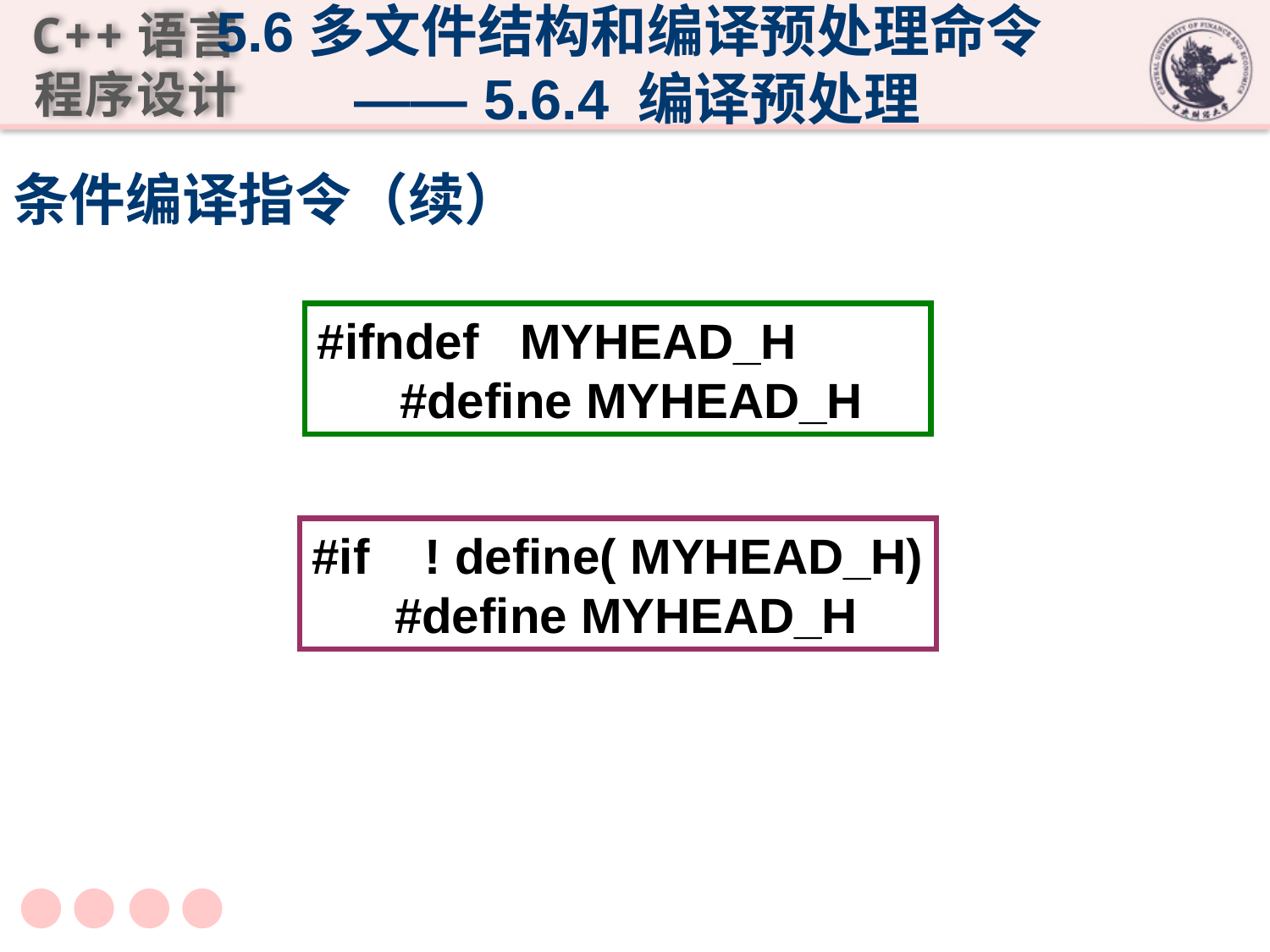

5.6多文件结构和编译预处理命令
 —— 5.6.4 编译预处理
条件编译指令（续）
#ifndef   MYHEAD_H
      #define MYHEAD_H
#if    ! define( MYHEAD_H)
      #define MYHEAD_H